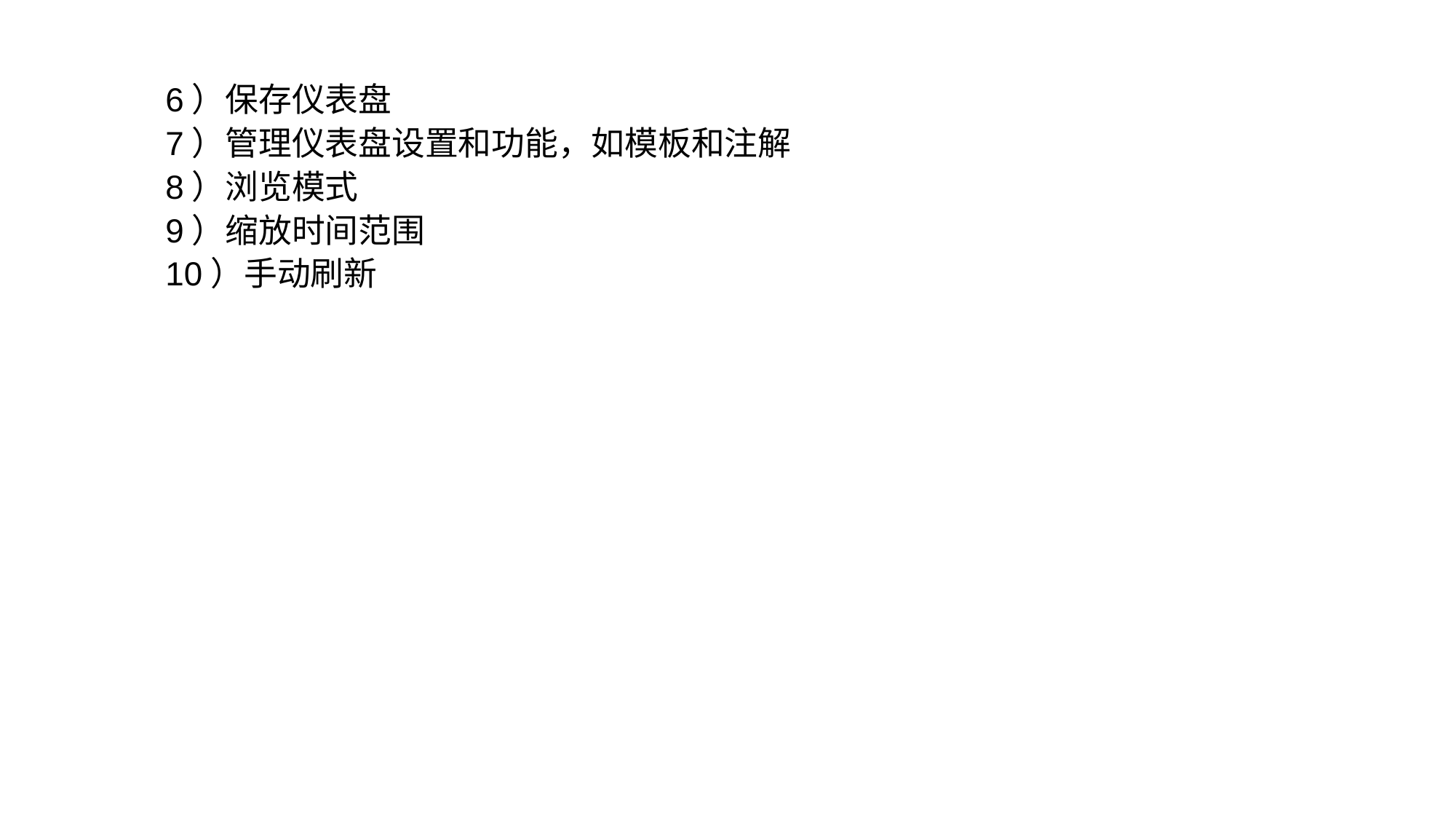

6）保存仪表盘
7）管理仪表盘设置和功能，如模板和注解
8）浏览模式
9）缩放时间范围
10）手动刷新